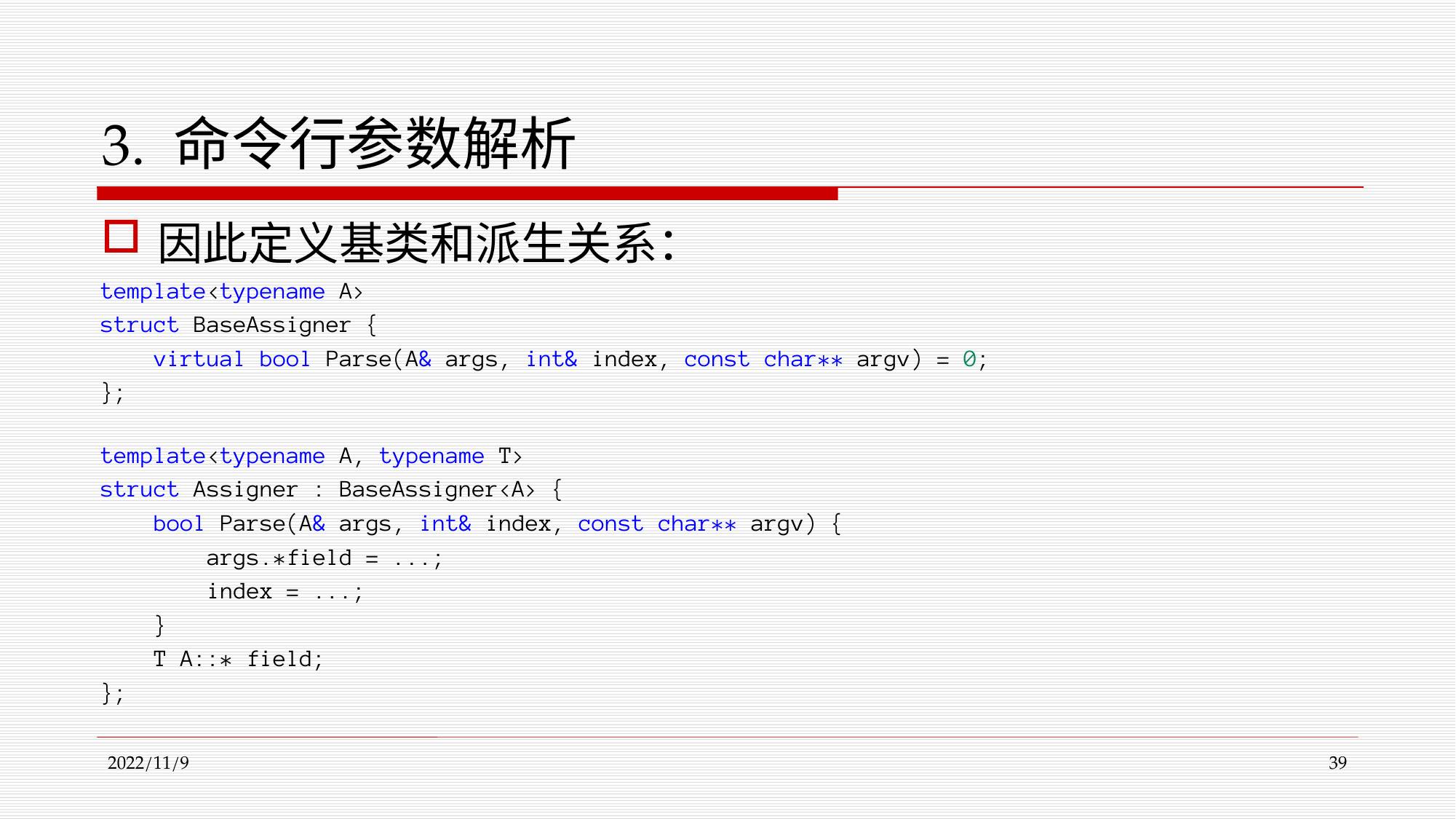

# 3. 命令行参数解析
因此定义基类和派生关系：
template<typename A>
struct BaseAssigner {
    virtual bool Parse(A& args, int& index, const char** argv) = 0;
};
template<typename A, typename T>
struct Assigner : BaseAssigner<A> {
    bool Parse(A& args, int& index, const char** argv) {
        args.*field = ...;
        index = ...;
    }
    T A::* field;
};

2022/11/9
39